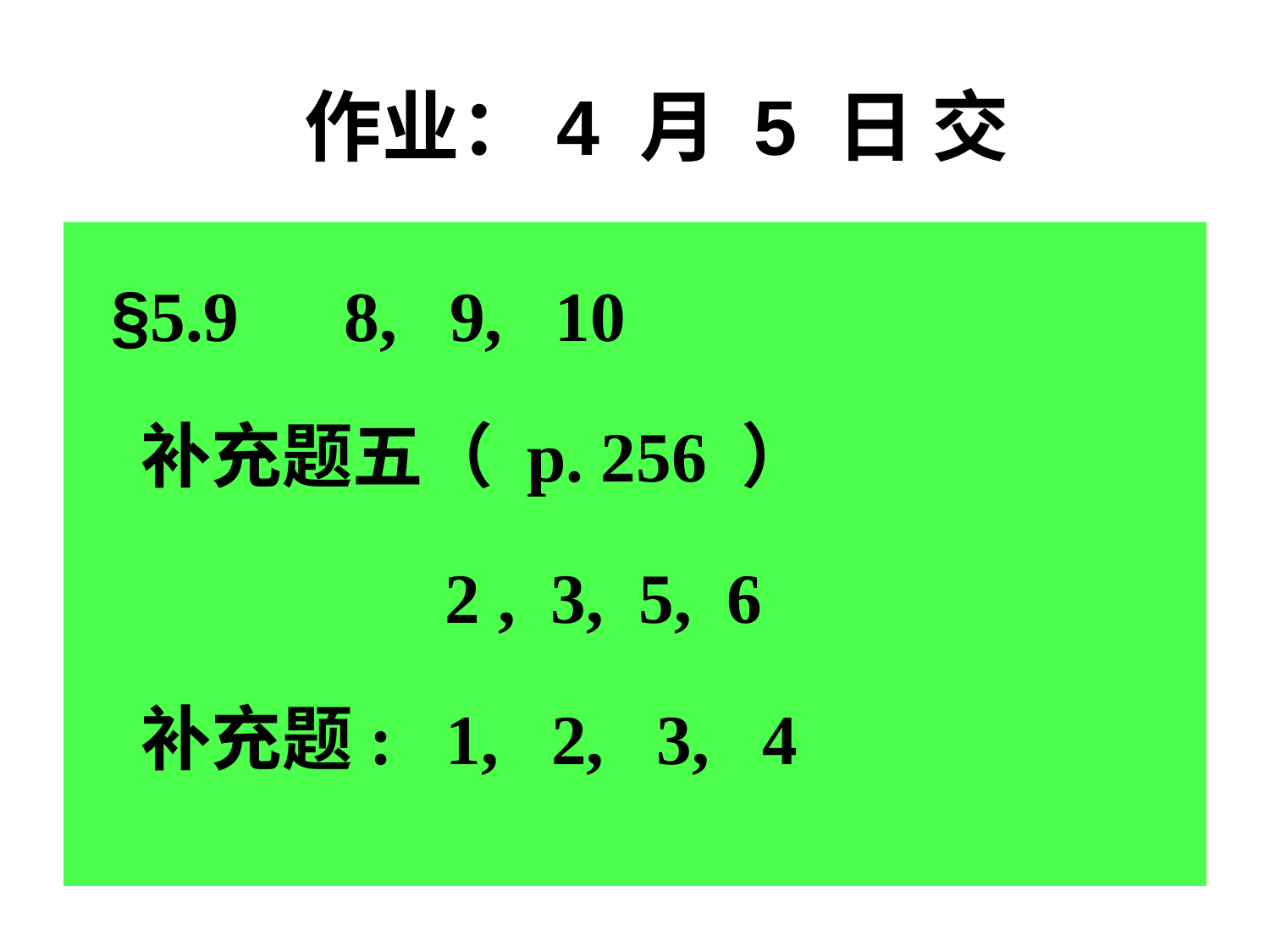

作业：4 月 5 日 交
  §5.9      8,   9,   10
   补充题五（ p. 256 ）
                     2 ,  3,  5,  6
   补充题:   1,   2,   3,   4